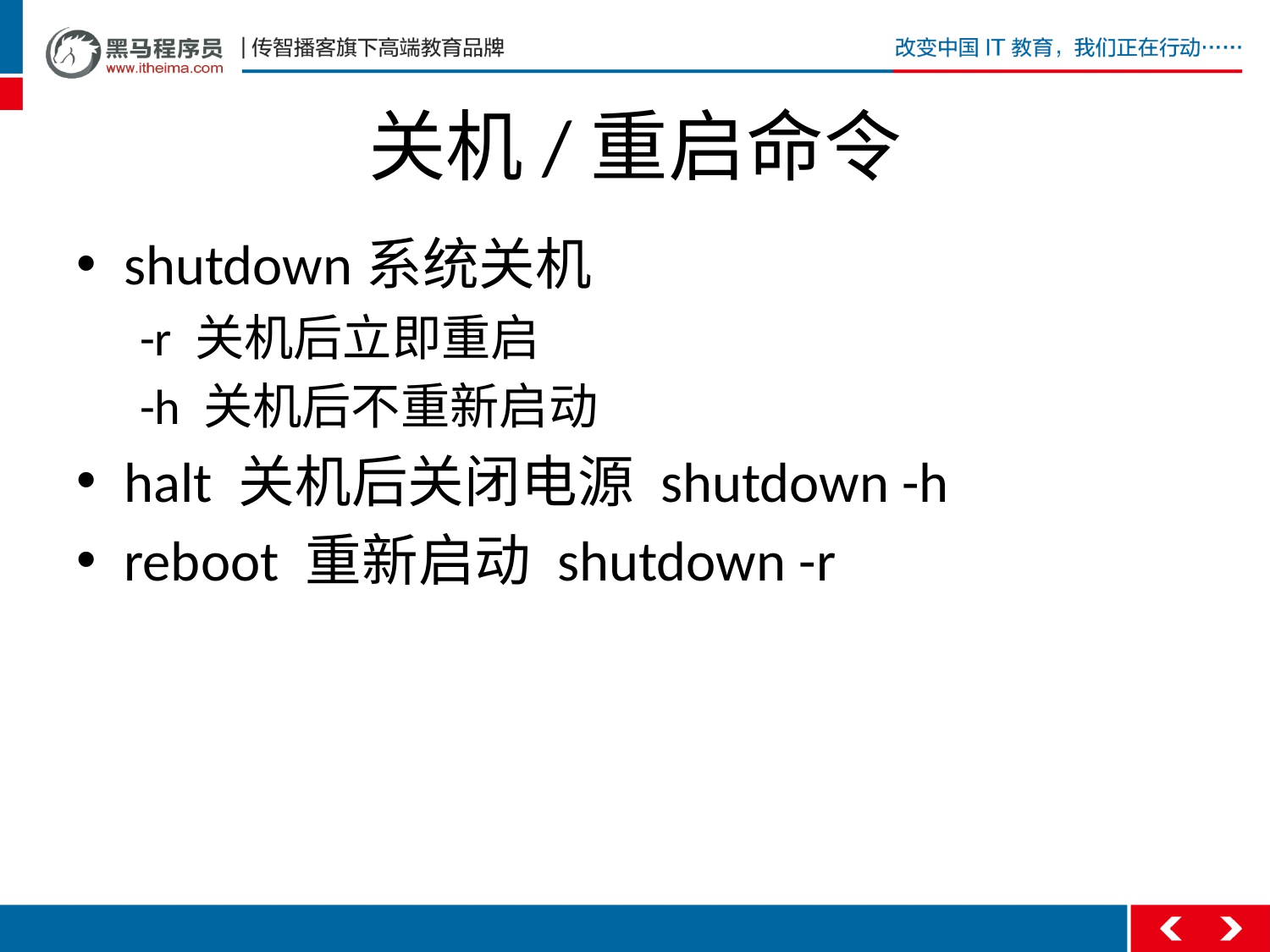

# 关机/重启命令
shutdown系统关机
-r 关机后立即重启
-h 关机后不重新启动
halt 关机后关闭电源 shutdown -h
reboot 重新启动 shutdown -r